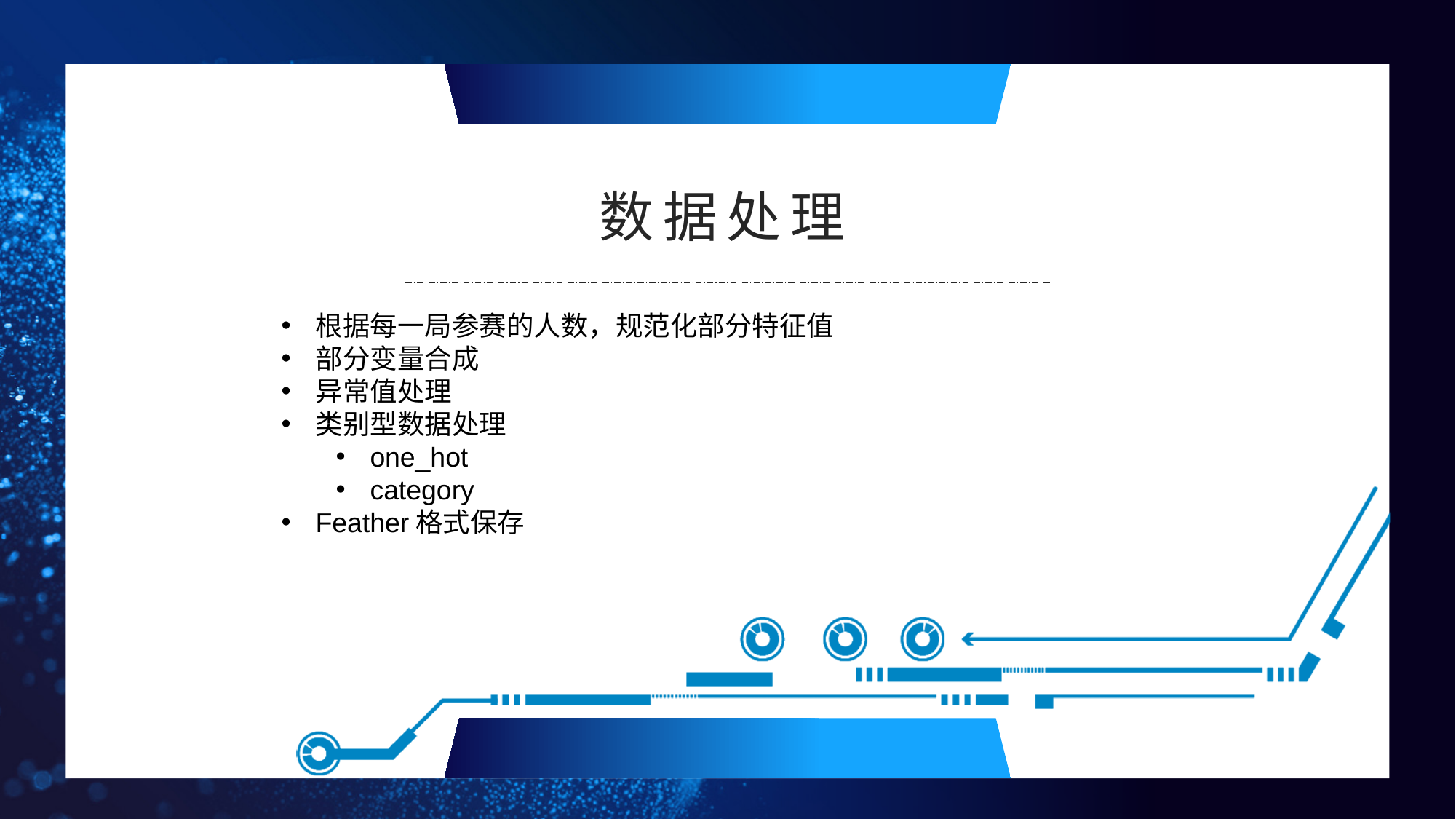

数据处理
根据每一局参赛的人数，规范化部分特征值
部分变量合成
异常值处理
类别型数据处理
one_hot
category
Feather格式保存